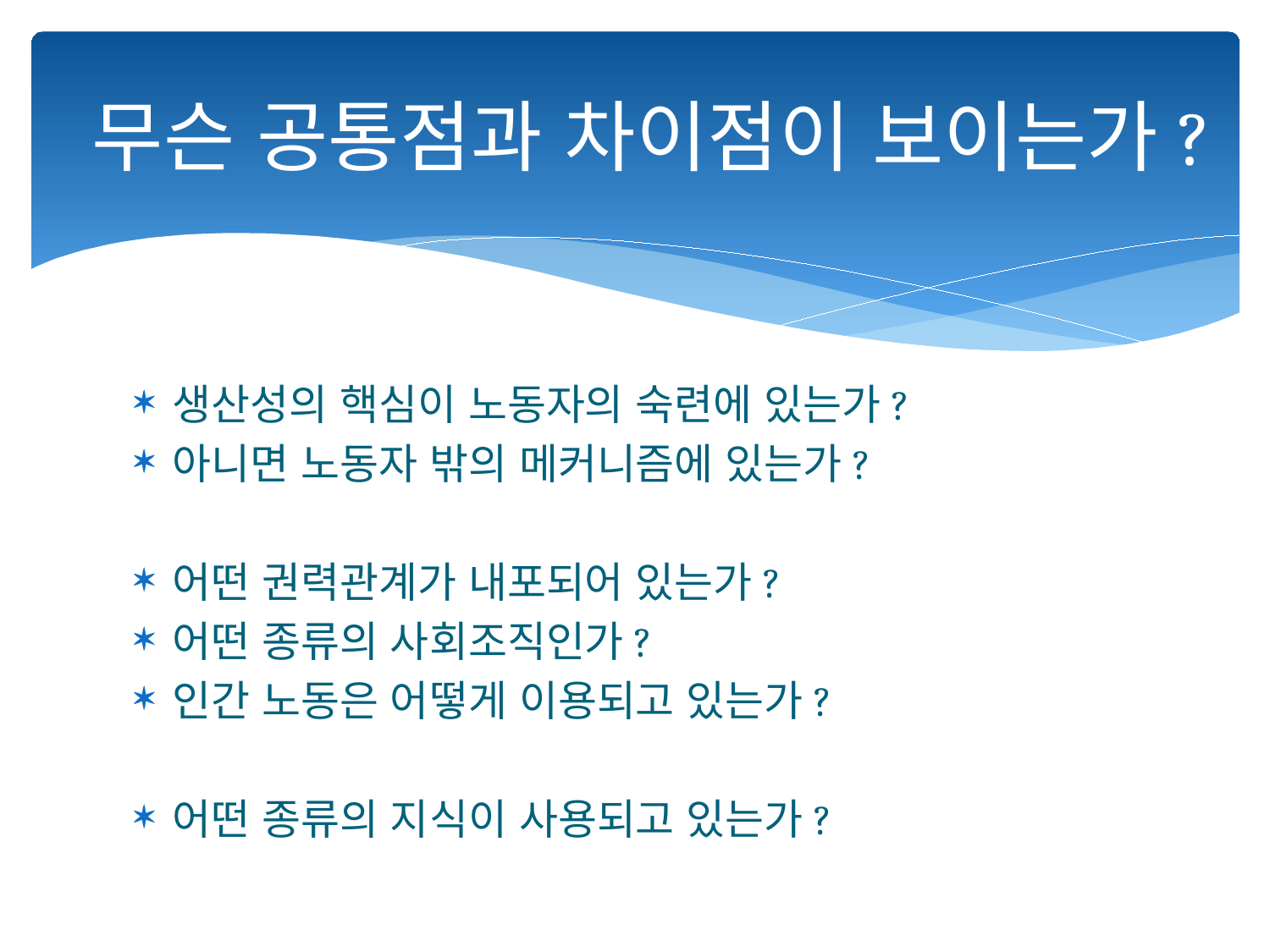

# 무슨 공통점과 차이점이 보이는가?
생산성의 핵심이 노동자의 숙련에 있는가?
아니면 노동자 밖의 메커니즘에 있는가?

어떤 권력관계가 내포되어 있는가?
어떤 종류의 사회조직인가?
인간 노동은 어떻게 이용되고 있는가?

어떤 종류의 지식이 사용되고 있는가?